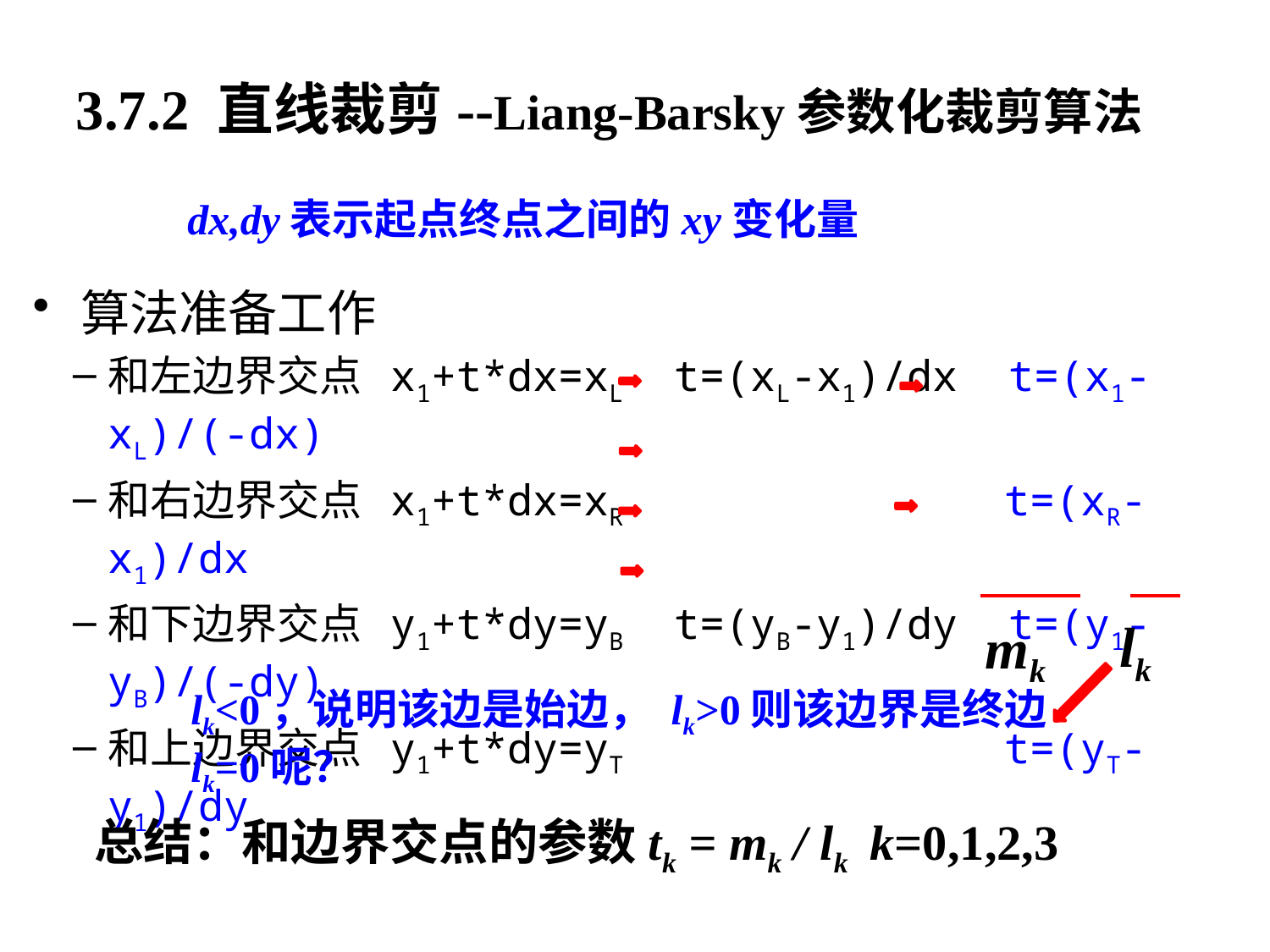

3.7.2 直线裁剪--Liang-Barsky参数化裁剪算法
dx,dy表示起点终点之间的xy变化量

算法准备工作
和左边界交点  x1+t*dx=xL  t=(xL-x1)/dx  t=(x1-xL)/(-dx)
和右边界交点  x1+t*dx=xR               t=(xR-x1)/dx
和下边界交点  y1+t*dy=yB  t=(yB-y1)/dy  t=(y1-yB)/(-dy)
和上边界交点  y1+t*dy=yT               t=(yT-y1)/dy

lk
mk
lk<0，说明该边是始边， lk>0则该边界是终边
lk=0呢？

总结：和边界交点的参数tk = mk / lk   k=0,1,2,3